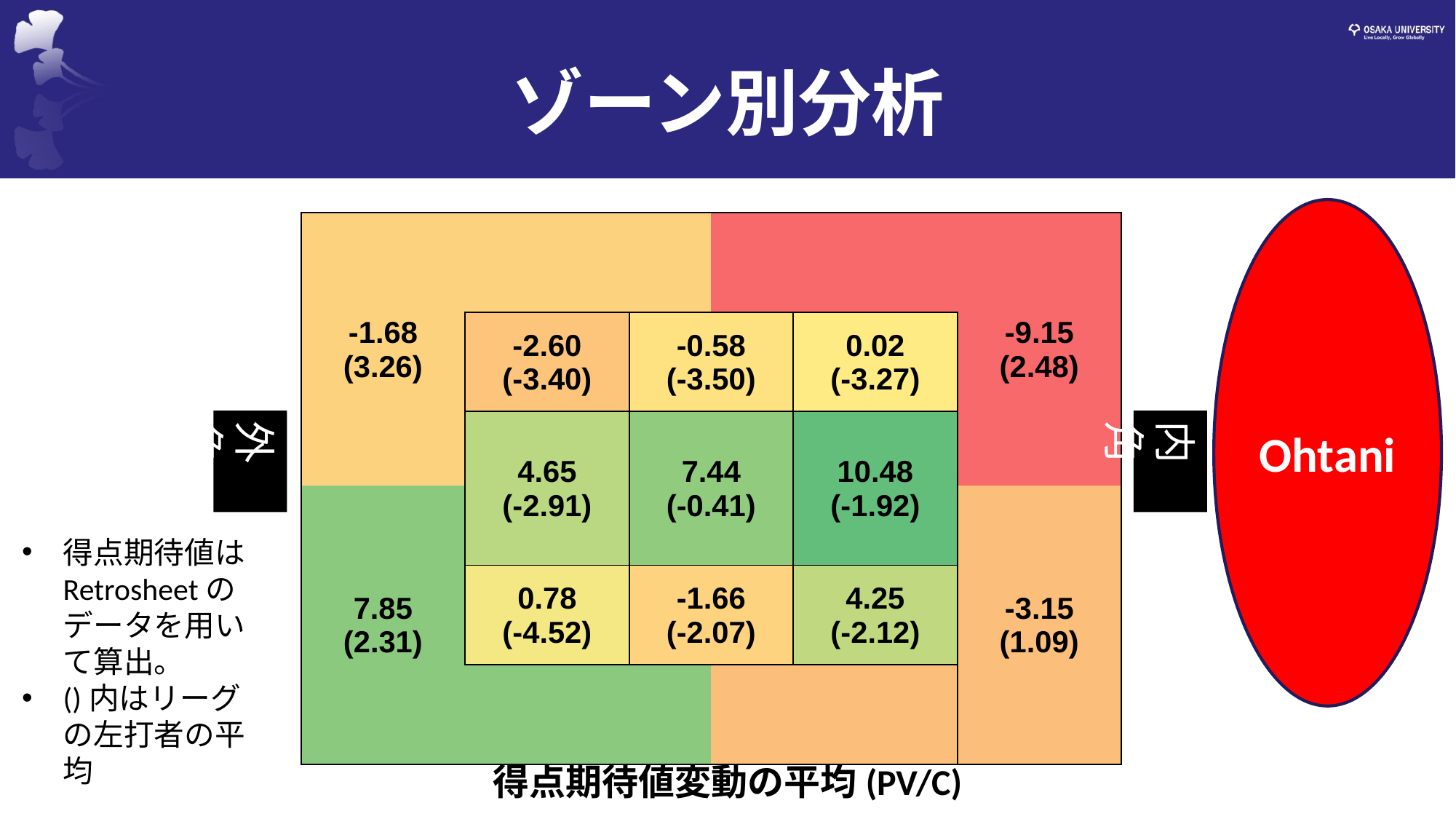

# ゾーン別分析
Ohtani
| -1.68 (3.26) |  |  |  |  | -9.15 (2.48) |
| --- | --- | --- | --- | --- | --- |
|  | -2.60 (-3.40) | -0.58 (-3.50) |  | 0.02 (-3.27) |  |
|  | 4.65 (-2.91) | 7.44 (-0.41) |  | 10.48 (-1.92) |  |
| 7.85 (2.31) |  |  |  |  | -3.15 (1.09) |
|  | 0.78 (-4.52) | -1.66 (-2.07) |  | 4.25 (-2.12) |  |
|  |  |  |  |  |  |
外角
内角
得点期待値はRetrosheetのデータを用いて算出。
()内はリーグの左打者の平均
捕手視点： スイングした投球の
得点期待値変動の平均(PV/C)